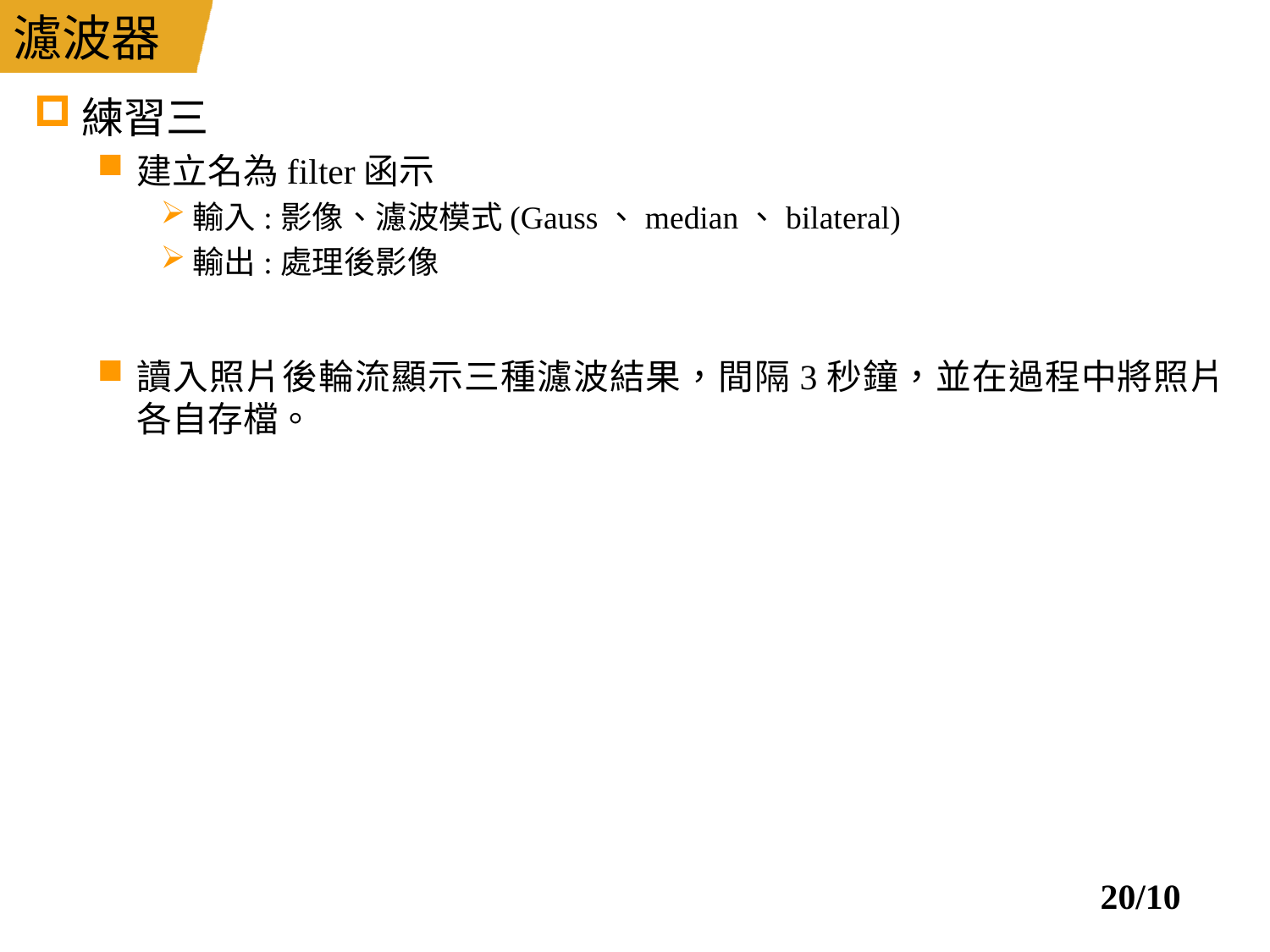

# 濾波器
練習三
建立名為filter函示
輸入:影像、濾波模式(Gauss、median、bilateral)
輸出:處理後影像

讀入照片後輪流顯示三種濾波結果，間隔3秒鐘，並在過程中將照片各自存檔。